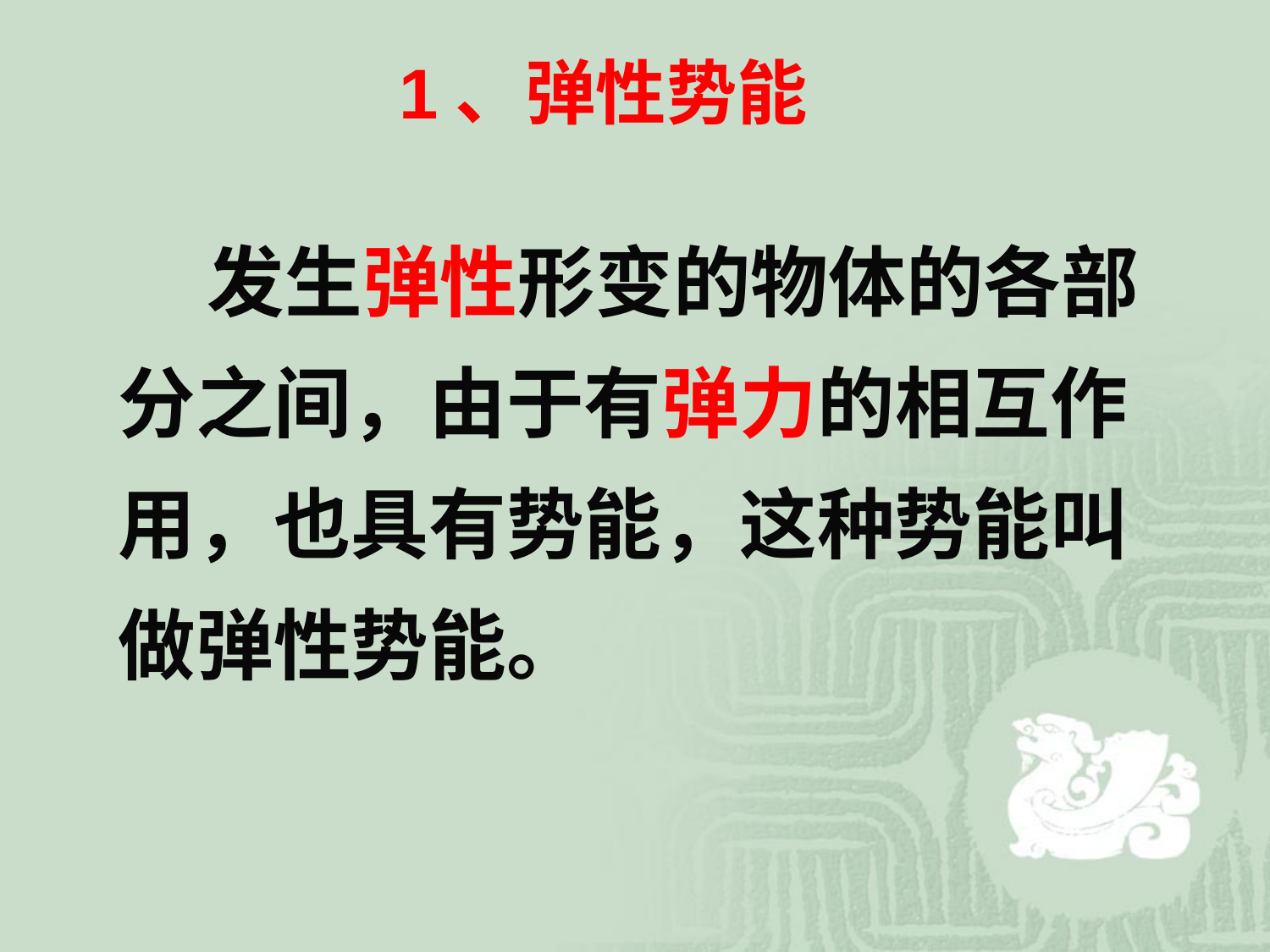

1、弹性势能
    发生弹性形变的物体的各部分之间，由于有弹力的相互作用，也具有势能，这种势能叫做弹性势能。